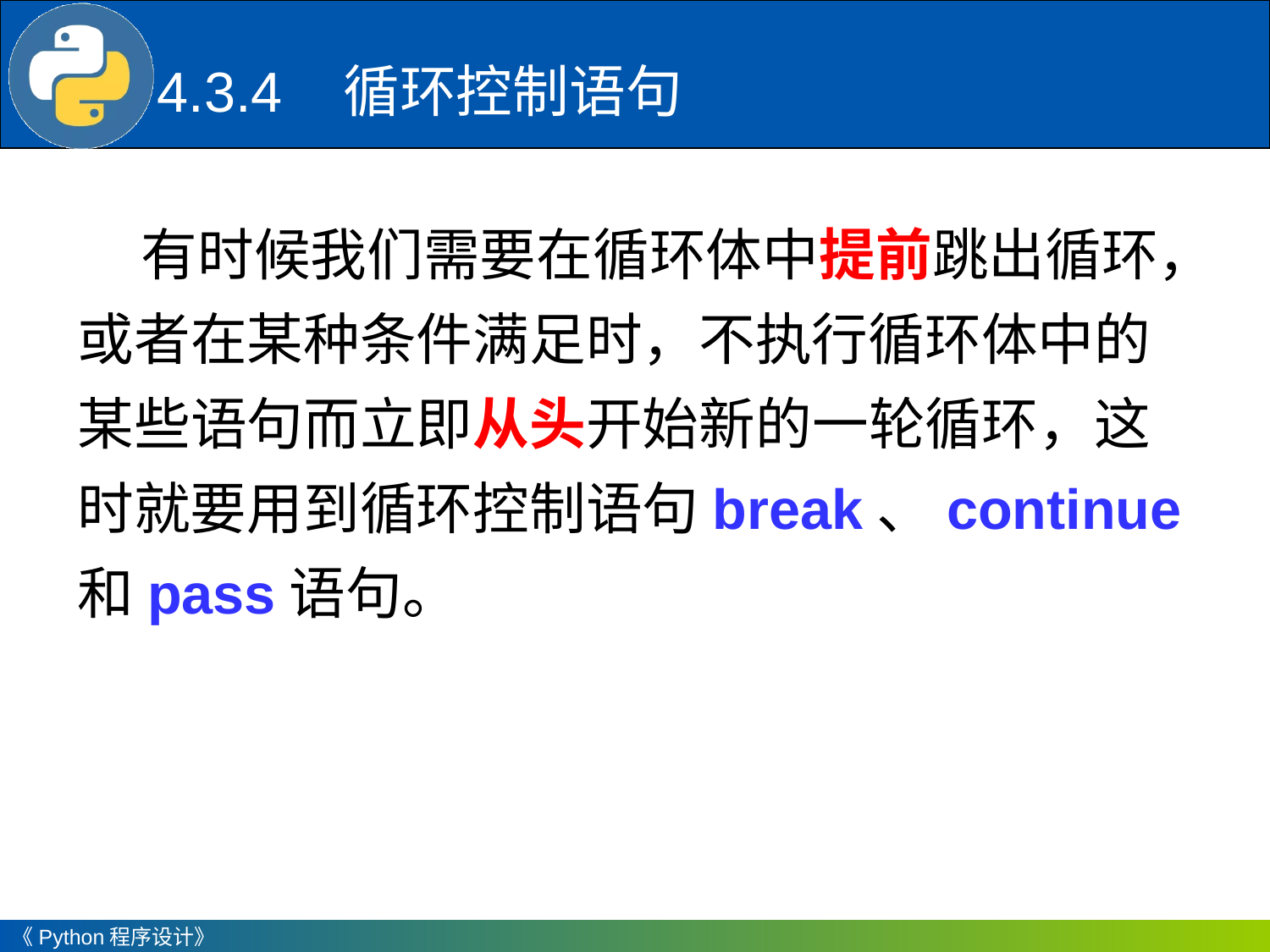

4.3.4   循环控制语句
有时候我们需要在循环体中提前跳出循环，或者在某种条件满足时，不执行循环体中的某些语句而立即从头开始新的一轮循环，这时就要用到循环控制语句break、continue和pass语句。